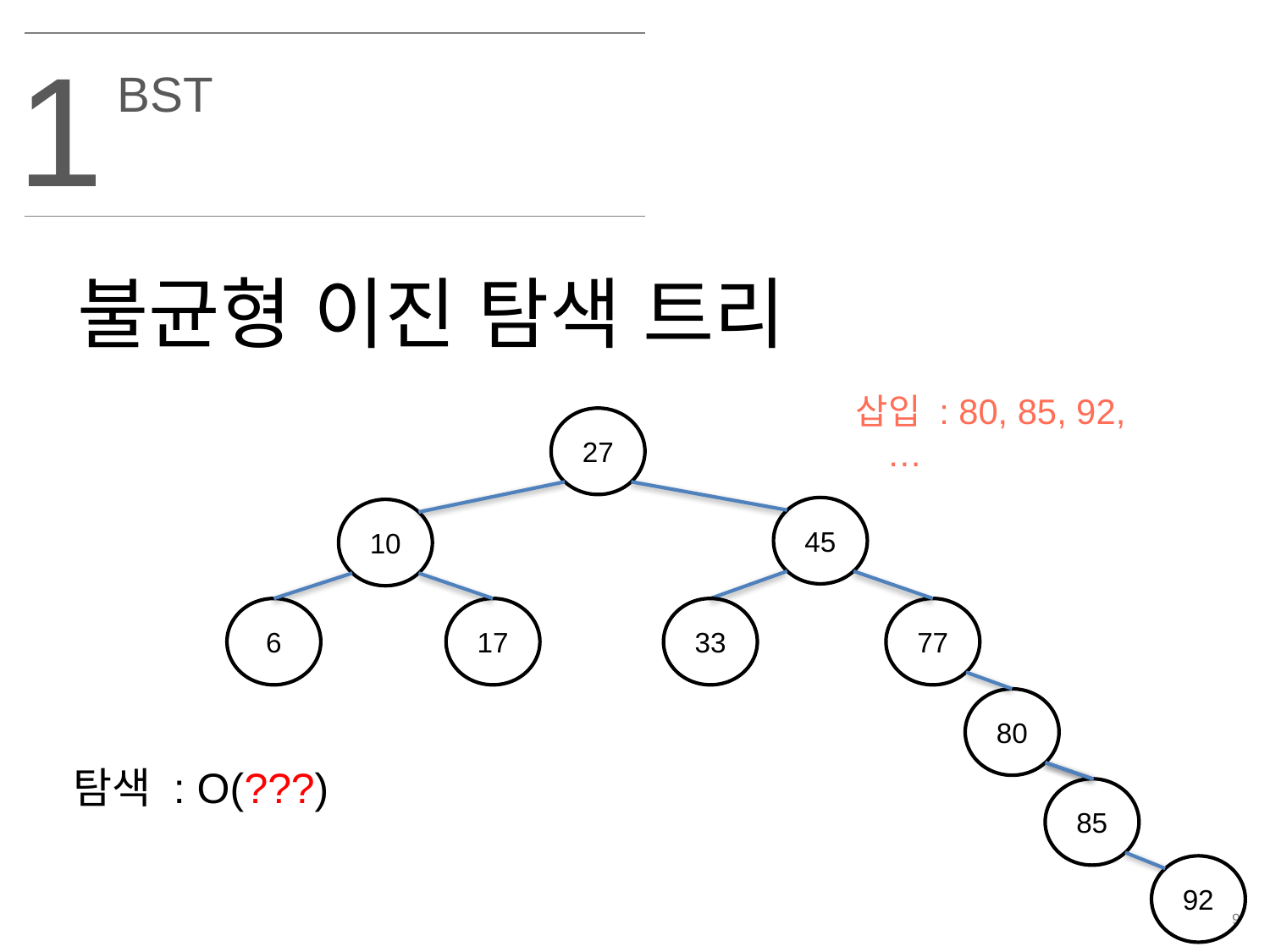

1
BST
불균형 이진 탐색 트리
 삽입 : 80, 85, 92, …
27
45
10
6
17
33
77
80
탐색 : O(???)
85
92